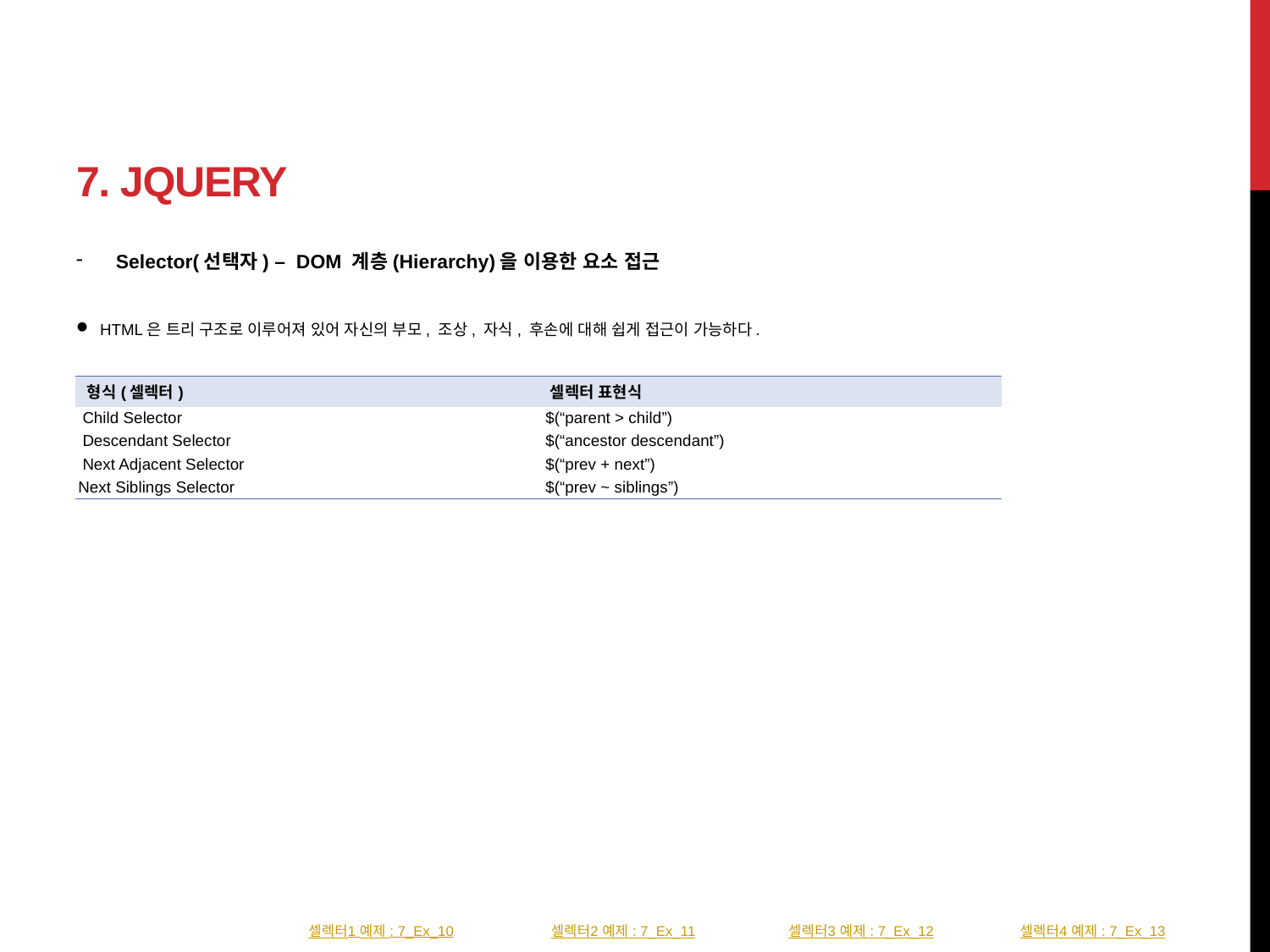

# 7. jquery
Selector(선택자) –  DOM 계층(Hierarchy)을 이용한 요소 접근

HTML은 트리 구조로 이루어져 있어 자신의 부모, 조상, 자식, 후손에 대해 쉽게 접근이 가능하다.

| 형식(셀렉터) | 셀렉터 표현식 |
| --- | --- |
| Child Selector | $(“parent > child”) |
| Descendant Selector | $(“ancestor descendant”) |
| Next Adjacent Selector | $(“prev + next”) |
| Next Siblings Selector | $(“prev ~ siblings”) |
셀렉터1 예제 : 7_Ex_10
셀렉터2 예제 : 7_Ex_11
셀렉터3 예제 : 7_Ex_12
셀렉터4 예제 : 7_Ex_13